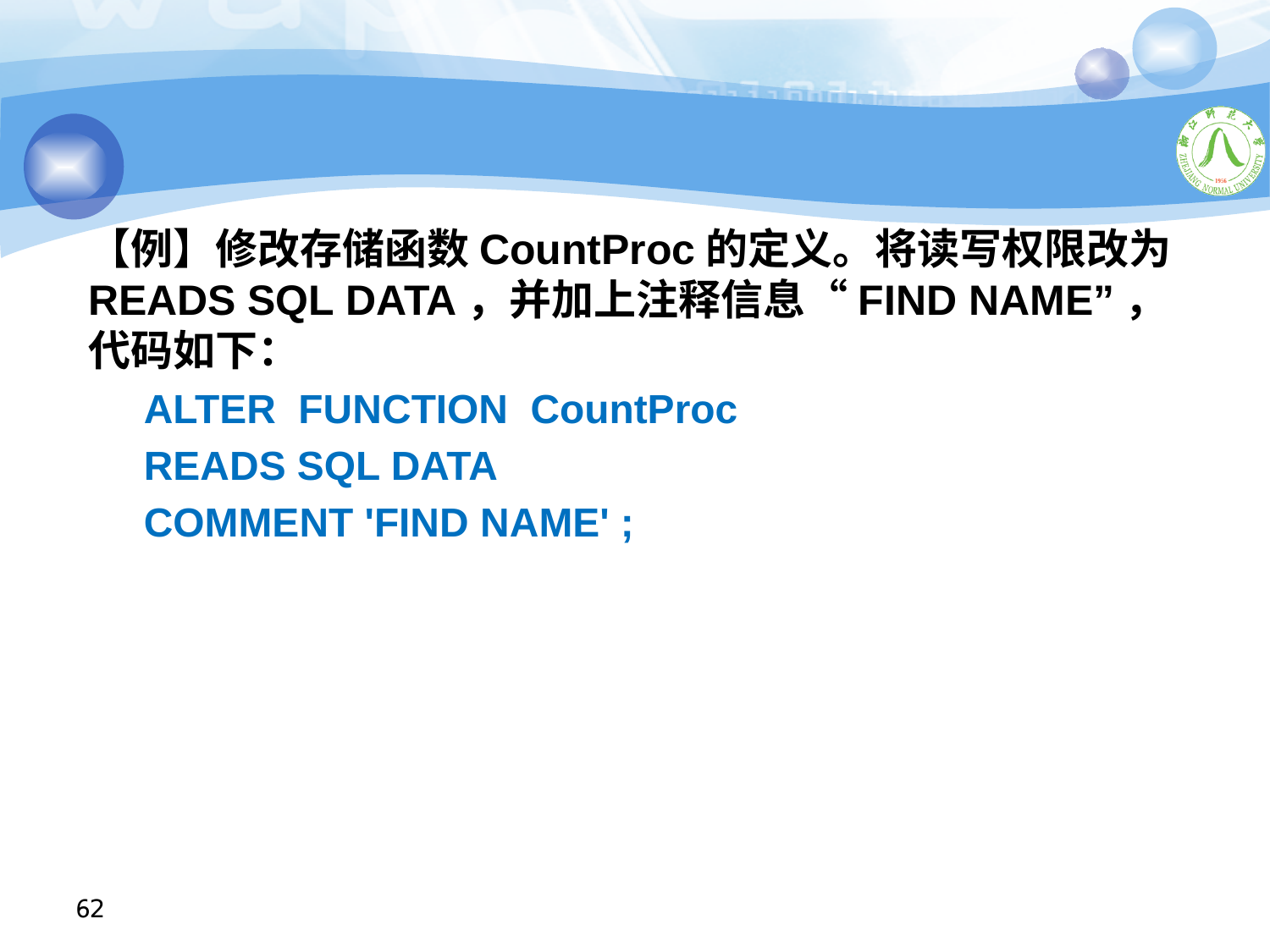

#
【例】修改存储函数CountProc的定义。将读写权限改为READS SQL DATA，并加上注释信息“FIND NAME”，代码如下：
ALTER  FUNCTION  CountProc
READS SQL DATA
COMMENT 'FIND NAME' ;
62